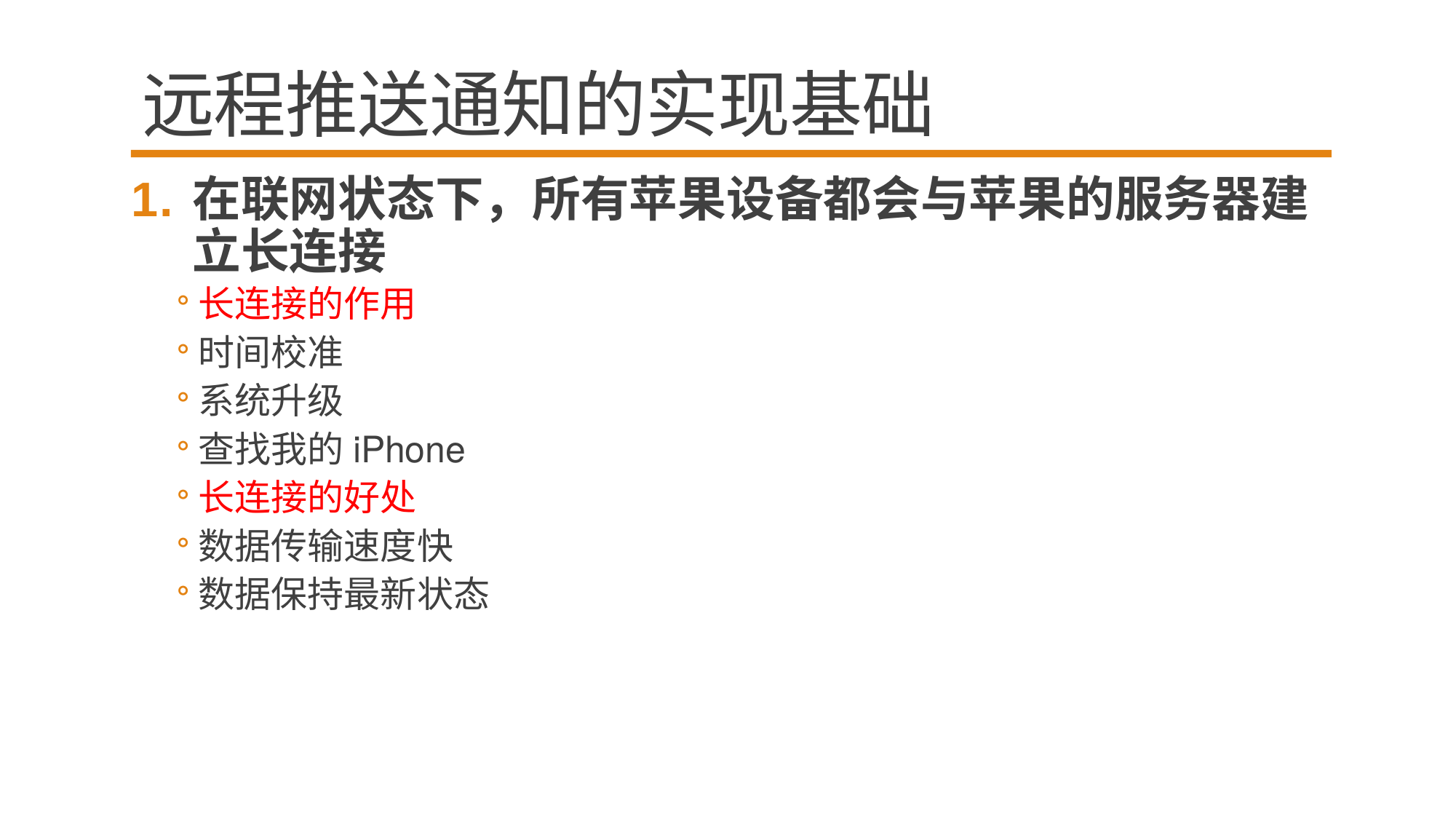

# 远程推送通知的实现基础
在联网状态下，所有苹果设备都会与苹果的服务器建立长连接
长连接的作用
时间校准
系统升级
查找我的iPhone
长连接的好处
数据传输速度快
数据保持最新状态